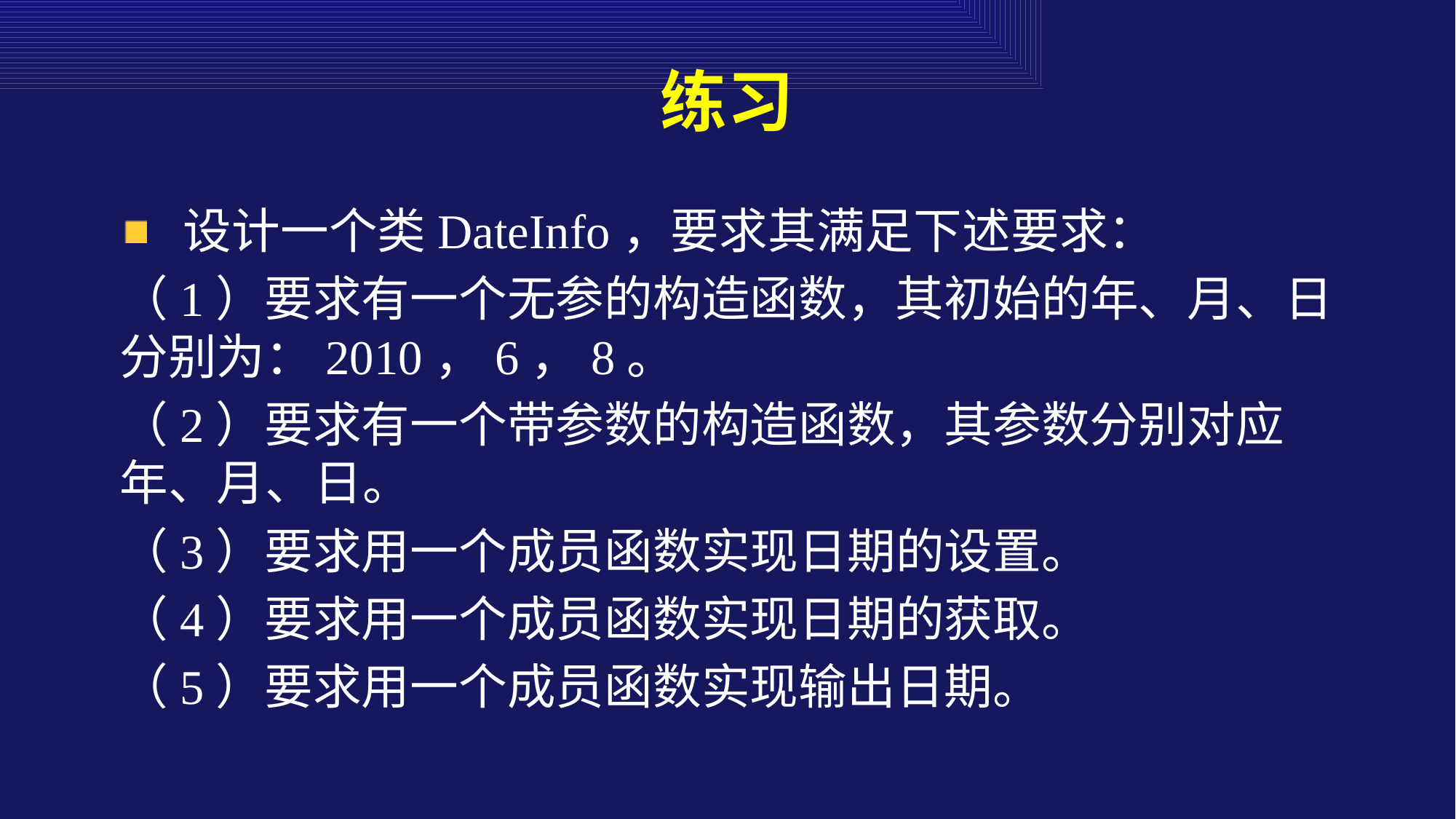

# 练习
 设计一个类DateInfo，要求其满足下述要求：
（1）要求有一个无参的构造函数，其初始的年、月、日分别为：2010，6，8。
（2）要求有一个带参数的构造函数，其参数分别对应年、月、日。
（3）要求用一个成员函数实现日期的设置。
（4）要求用一个成员函数实现日期的获取。
（5）要求用一个成员函数实现输出日期。